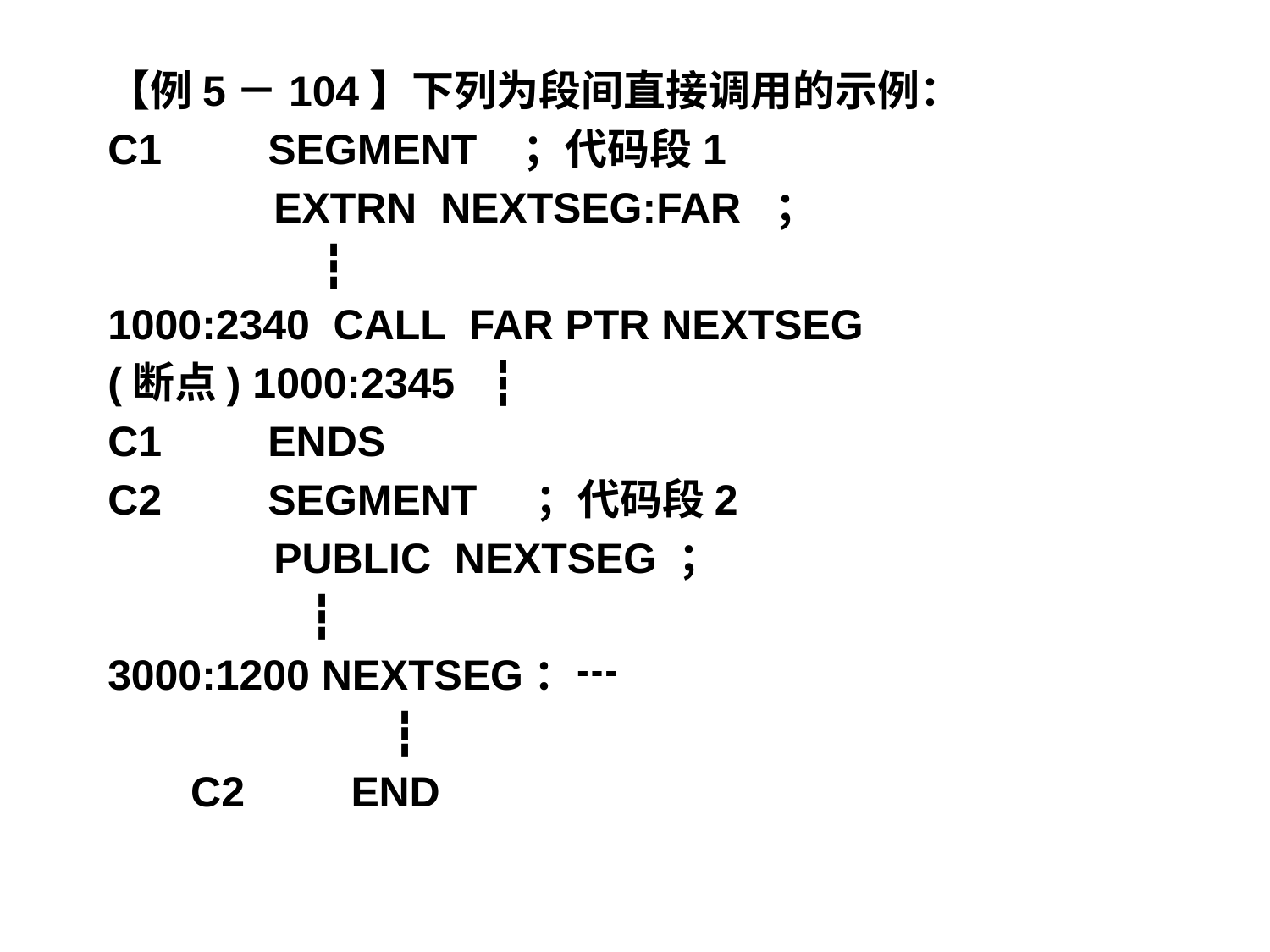

【例5－104】下列为段间直接调用的示例：
C1         SEGMENT   ；代码段1
              EXTRN  NEXTSEG:FAR  ；
                  ┇
1000:2340  CALL  FAR PTR NEXTSEG
(断点) 1000:2345   ┇
C1         ENDS
C2         SEGMENT    ；代码段2
              PUBLIC  NEXTSEG ；
                 ┇
3000:1200 NEXTSEG：┅
                        ┇
       C2         END